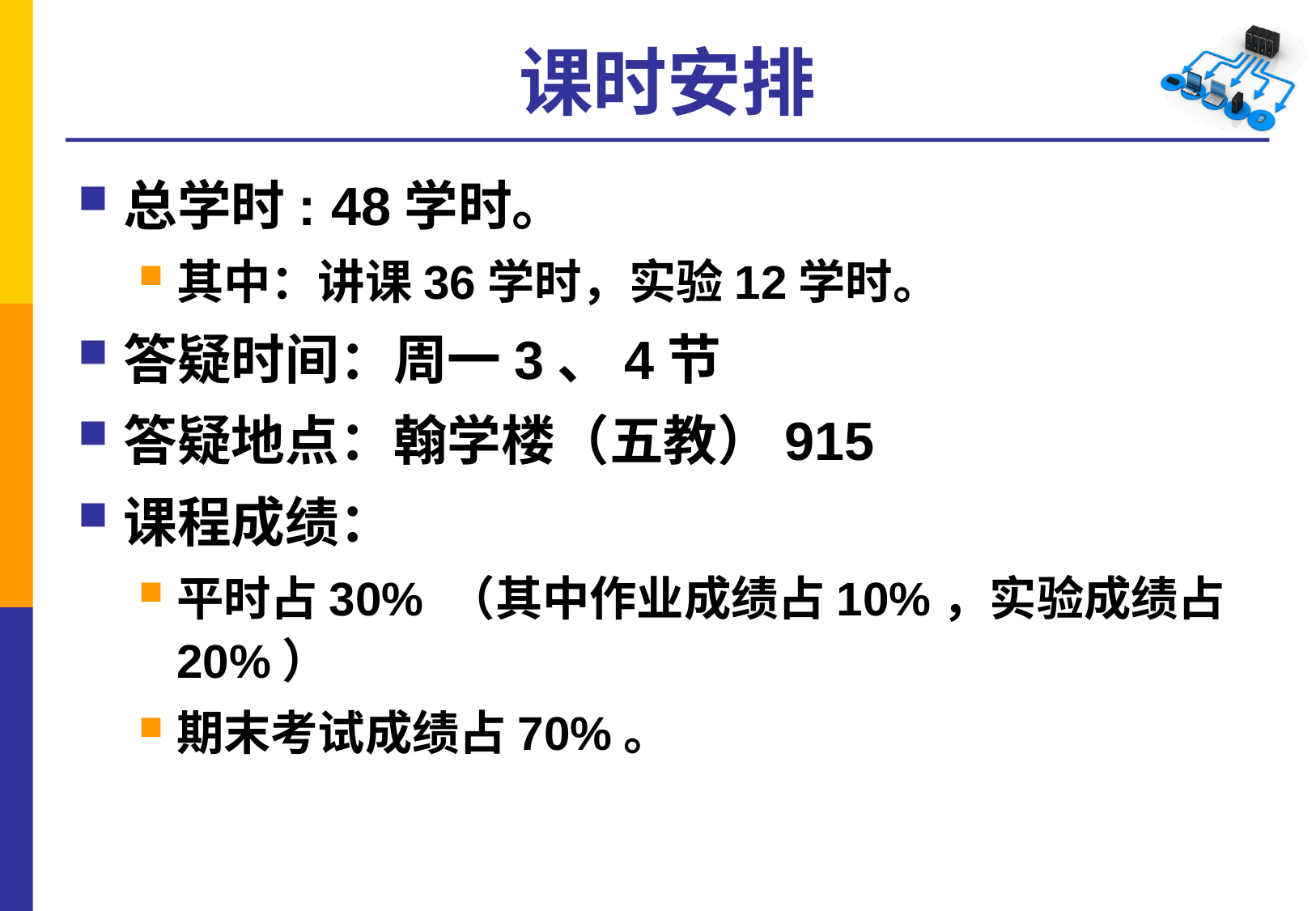

# 课时安排
总学时: 48学时。
其中：讲课36学时，实验12学时。
答疑时间：周一3、4节
答疑地点：翰学楼（五教）915
课程成绩：
平时占30% （其中作业成绩占10%，实验成绩占20%）
期末考试成绩占70%。